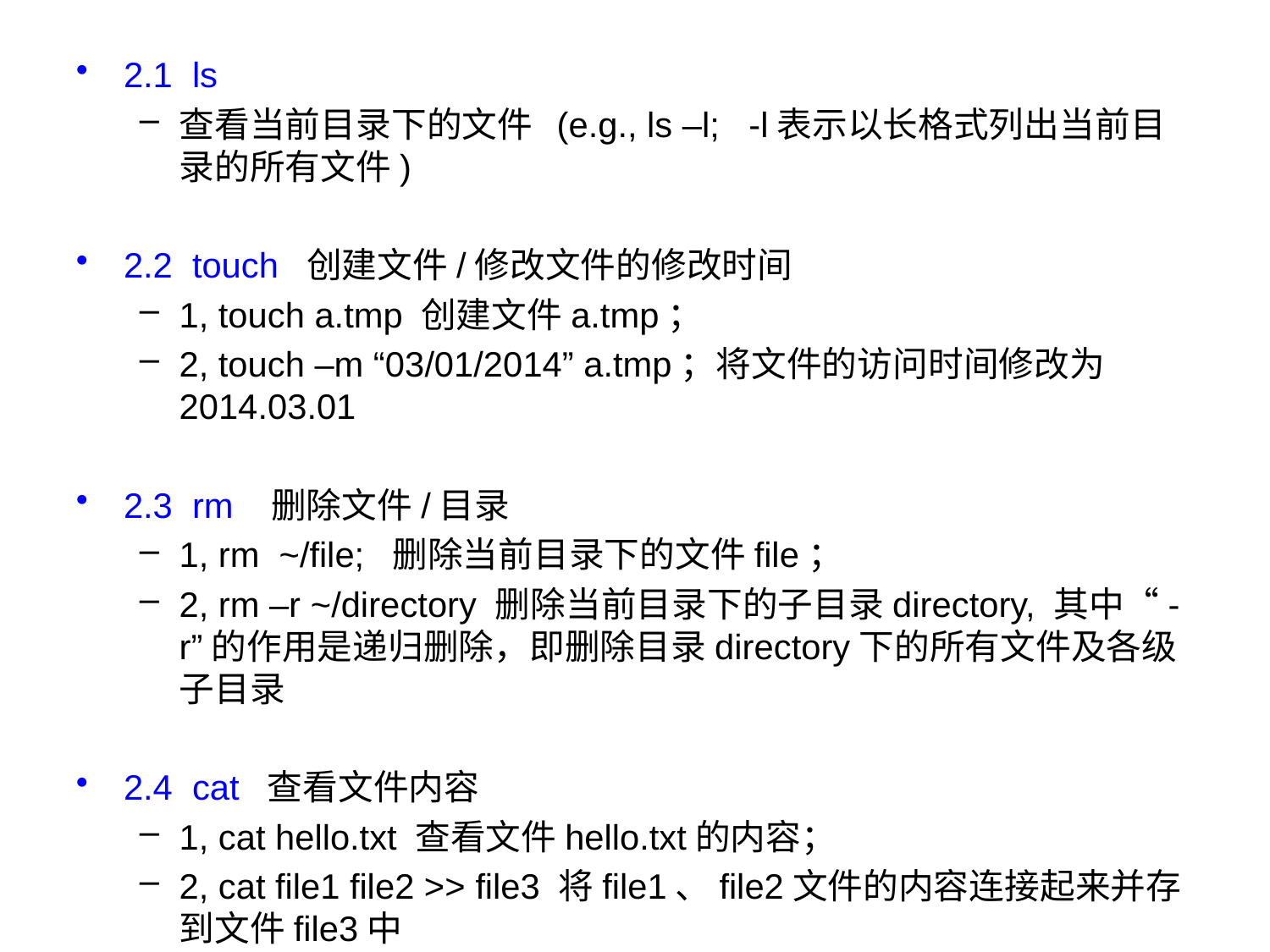

2.1  ls
查看当前目录下的文件  (e.g., ls –l;   -l表示以长格式列出当前目录的所有文件)

2.2  touch  创建文件/修改文件的修改时间
1, touch a.tmp 创建文件a.tmp；
2, touch –m “03/01/2014” a.tmp；将文件的访问时间修改为2014.03.01

2.3  rm   删除文件/目录
1, rm  ~/file;  删除当前目录下的文件file；
2, rm –r ~/directory 删除当前目录下的子目录directory, 其中“-r”的作用是递归删除，即删除目录directory下的所有文件及各级子目录

2.4  cat  查看文件内容
1, cat hello.txt 查看文件hello.txt的内容；
2, cat file1 file2 >> file3 将file1、file2文件的内容连接起来并存到文件file3中